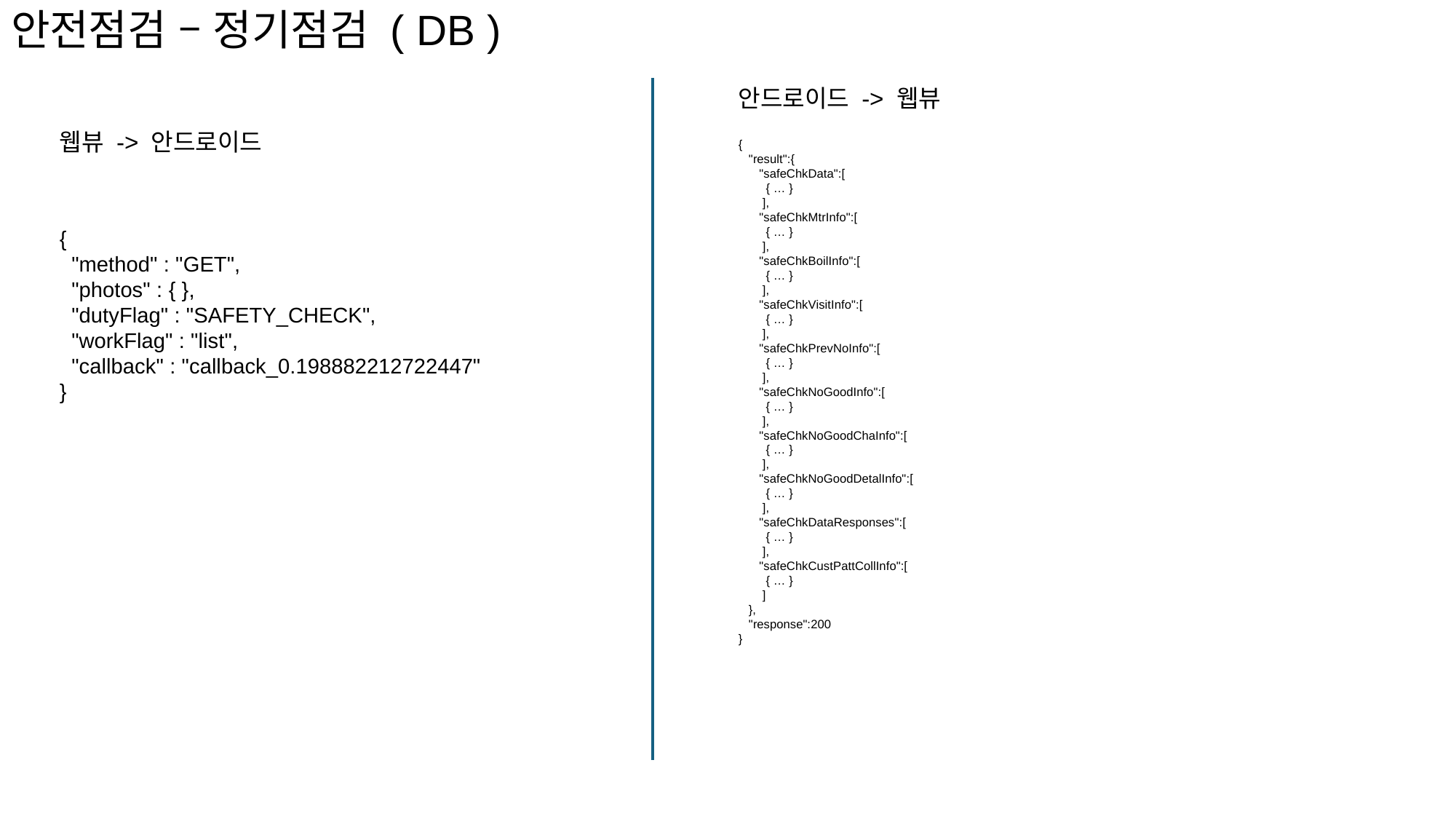

# 안전점검 – 정기점검 ( DB )
안드로이드 -> 웹뷰
웹뷰 -> 안드로이드
{
   "result":{
      "safeChkData":[
        { … }
       ],
      "safeChkMtrInfo":[
        { … }
       ],
      "safeChkBoilInfo":[
        { … }
       ],
      "safeChkVisitInfo":[
        { … }
       ],
      "safeChkPrevNoInfo":[
        { … }
       ],
      "safeChkNoGoodInfo":[
        { … }
       ],
      "safeChkNoGoodChaInfo":[
        { … }
       ],
      "safeChkNoGoodDetalInfo":[
        { … }
       ],
      "safeChkDataResponses":[
        { … }
       ],
      "safeChkCustPattCollInfo":[
        { … }
       ]
   },
   "response":200
}
{
  "method" : "GET",
  "photos" : { },
  "dutyFlag" : "SAFETY_CHECK",
  "workFlag" : "list",
  "callback" : "callback_0.198882212722447"
}